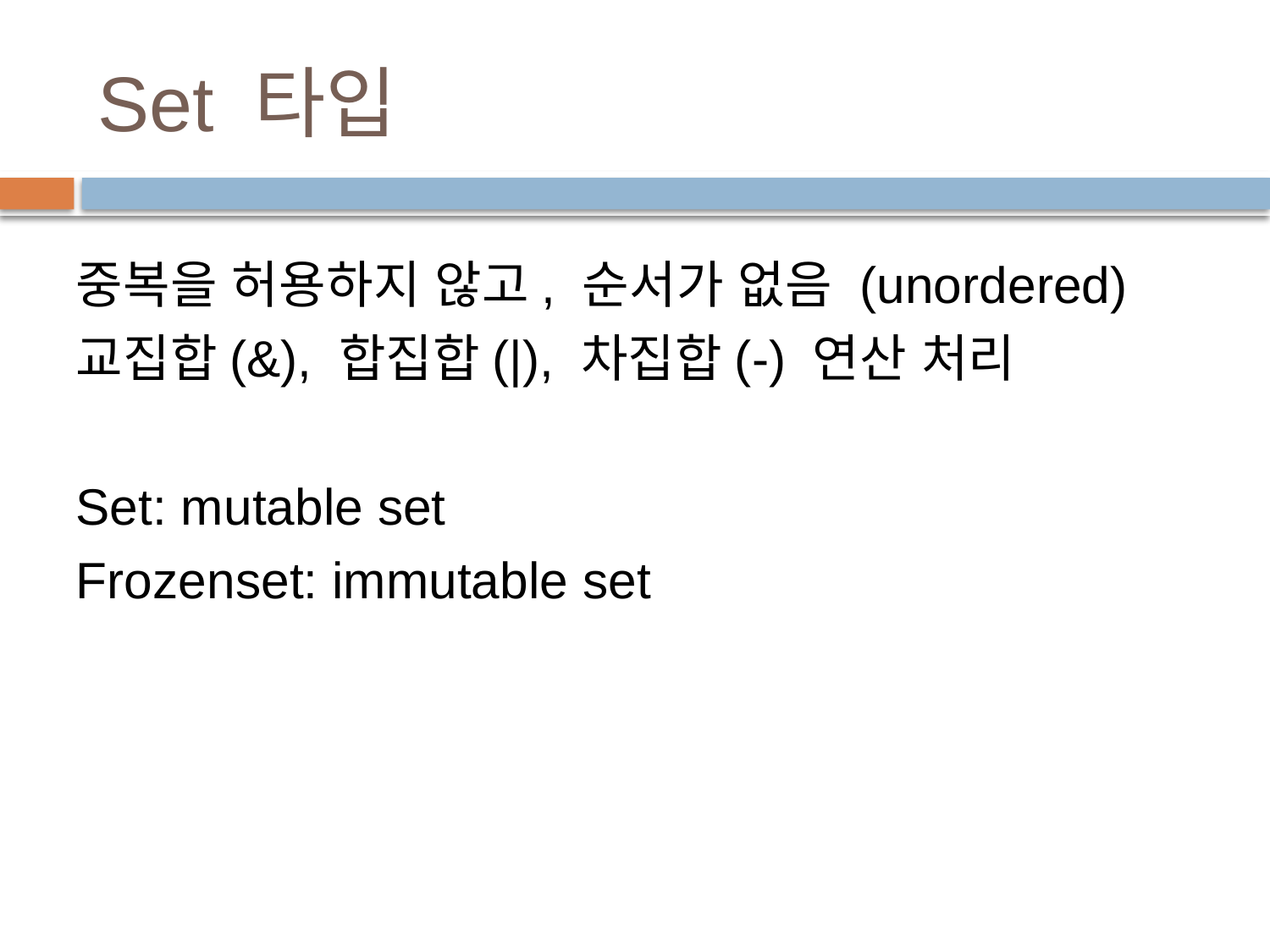

# Set 타입
중복을 허용하지 않고, 순서가 없음 (unordered)
교집합(&), 합집합(|), 차집합(-) 연산 처리

Set: mutable set
Frozenset: immutable set